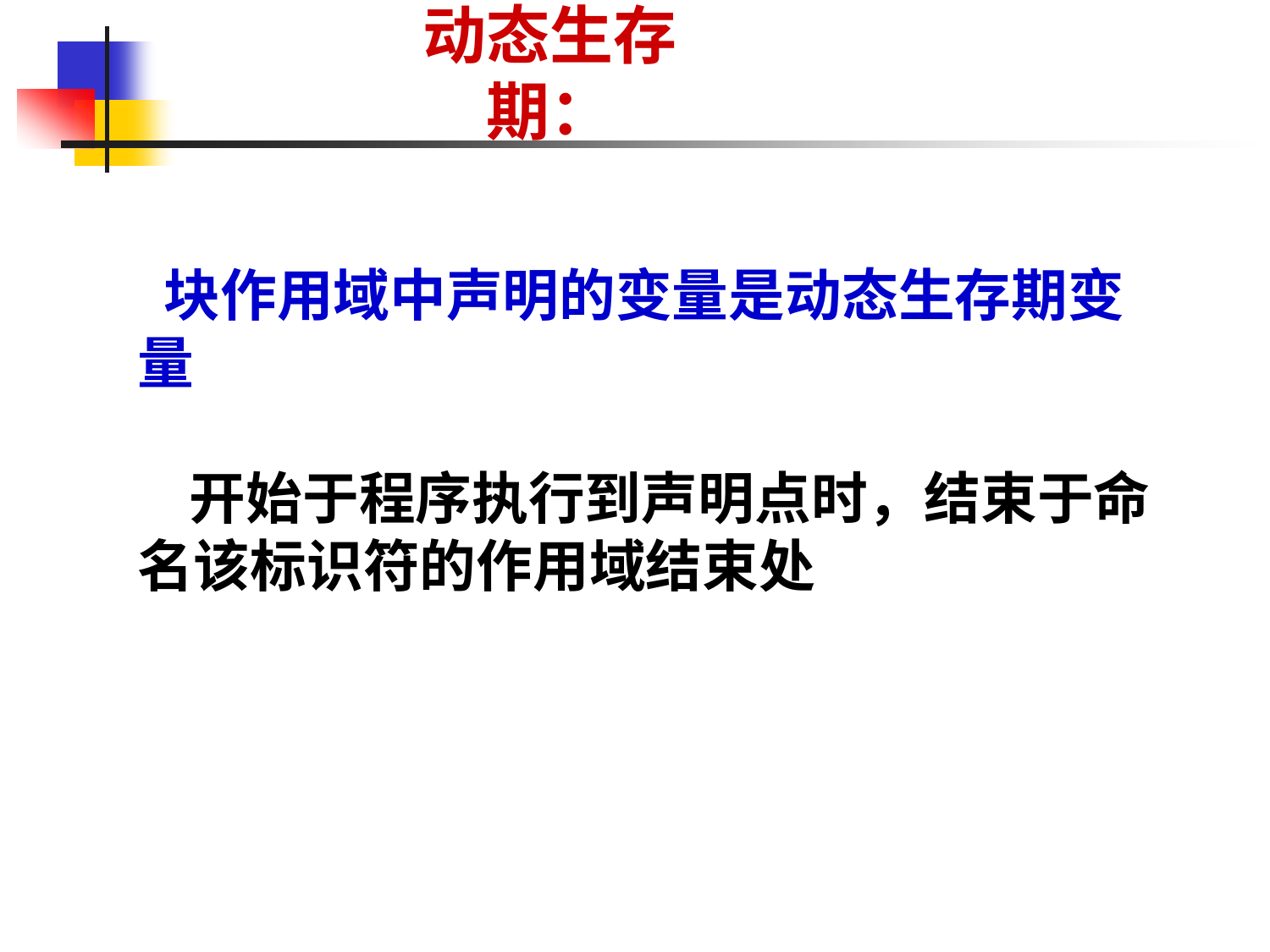

动态生存期：

 块作用域中声明的变量是动态生存期变量

   开始于程序执行到声明点时，结束于命名该标识符的作用域结束处